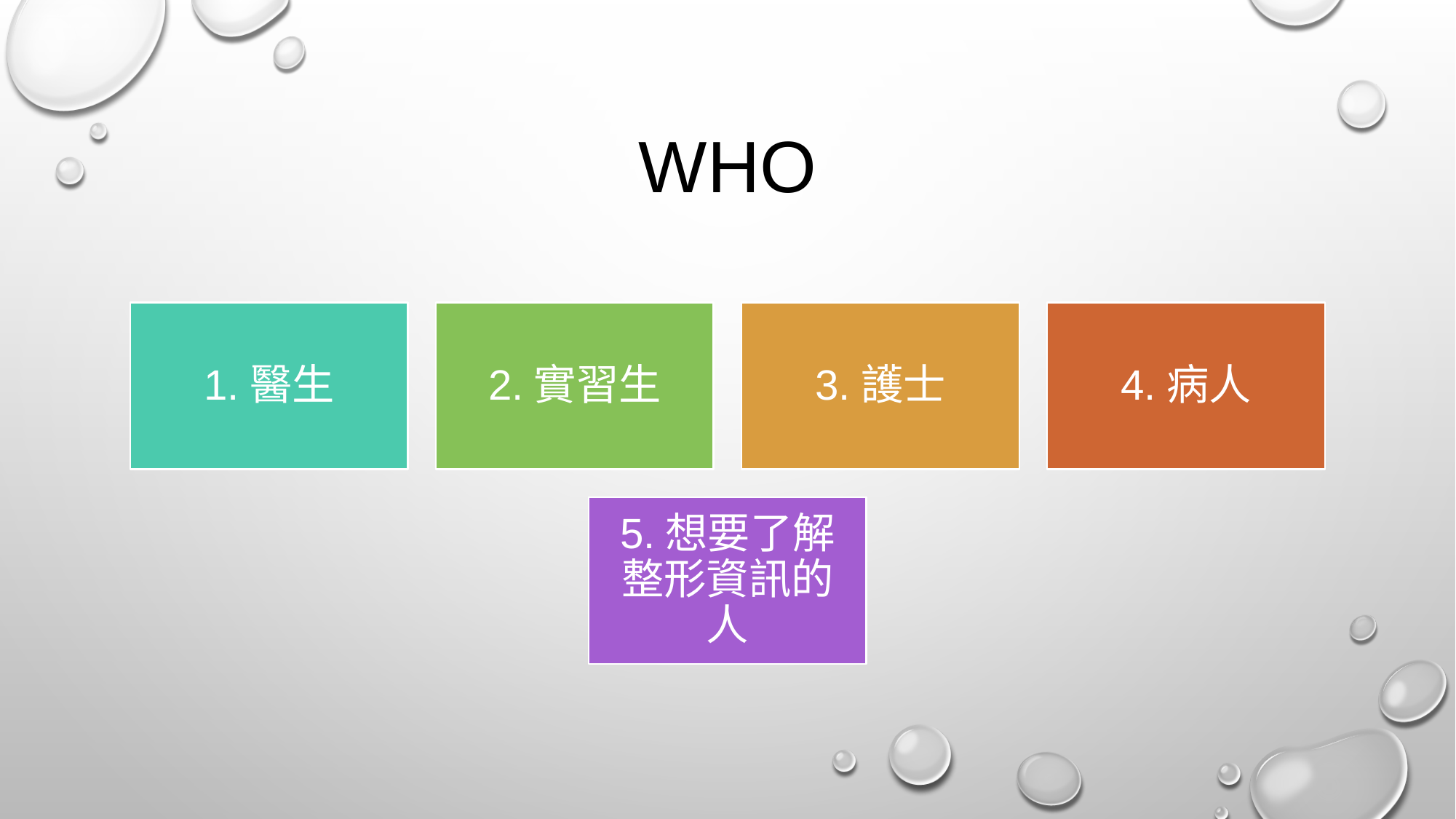

# Who
1.醫生
2.實習生
3.護士
4.病人
5.想要了解整形資訊的人